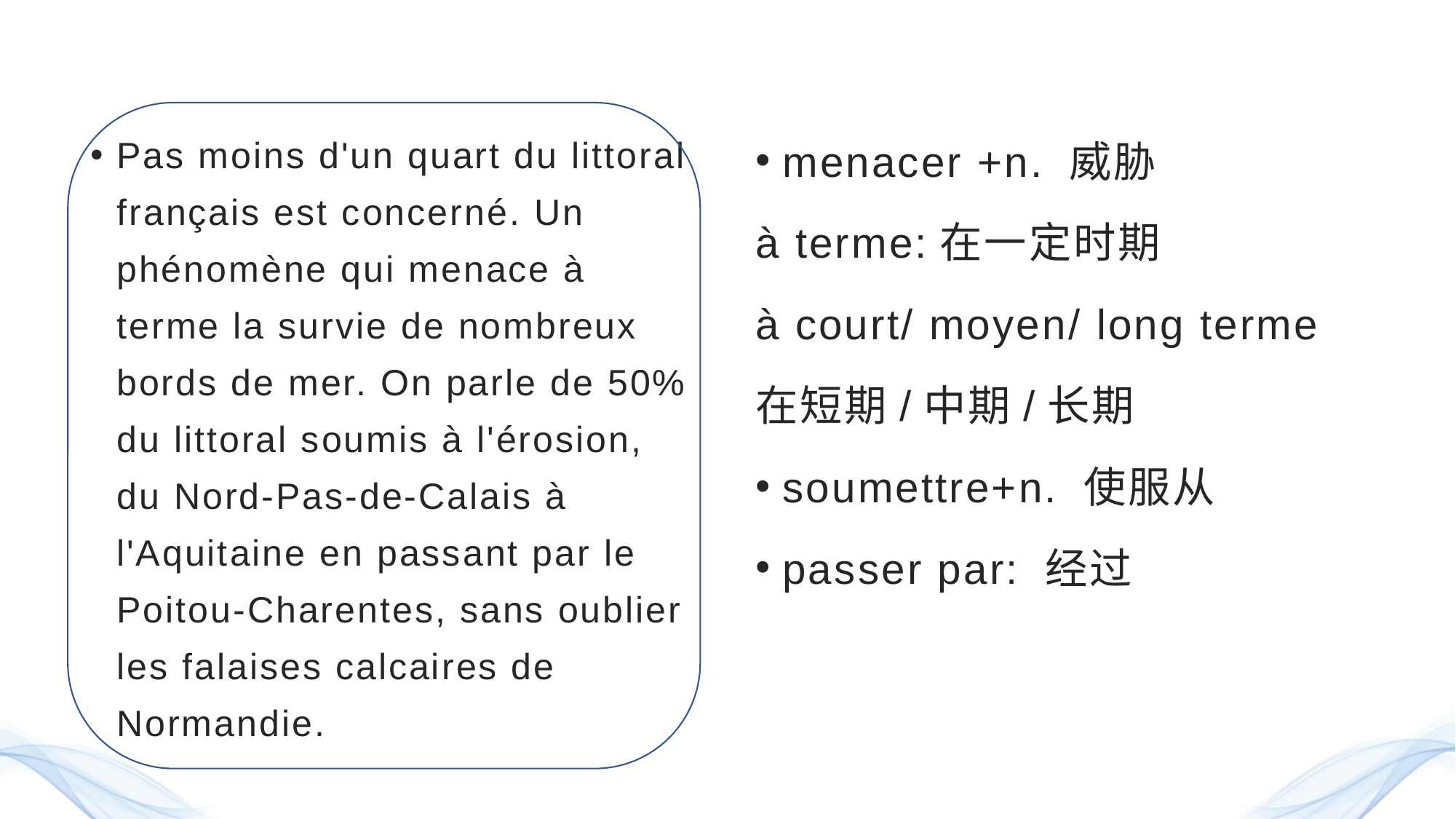

Pas moins d'un quart du littoral français est concerné. Un phénomène qui menace à terme la survie de nombreux bords de mer. On parle de 50% du littoral soumis à l'érosion, du Nord-Pas-de-Calais à l'Aquitaine en passant par le Poitou-Charentes, sans oublier les falaises calcaires de Normandie.
menacer +n. 威胁
à terme:在一定时期
à court/ moyen/ long terme
在短期/中期/长期
soumettre+n. 使服从
passer par: 经过